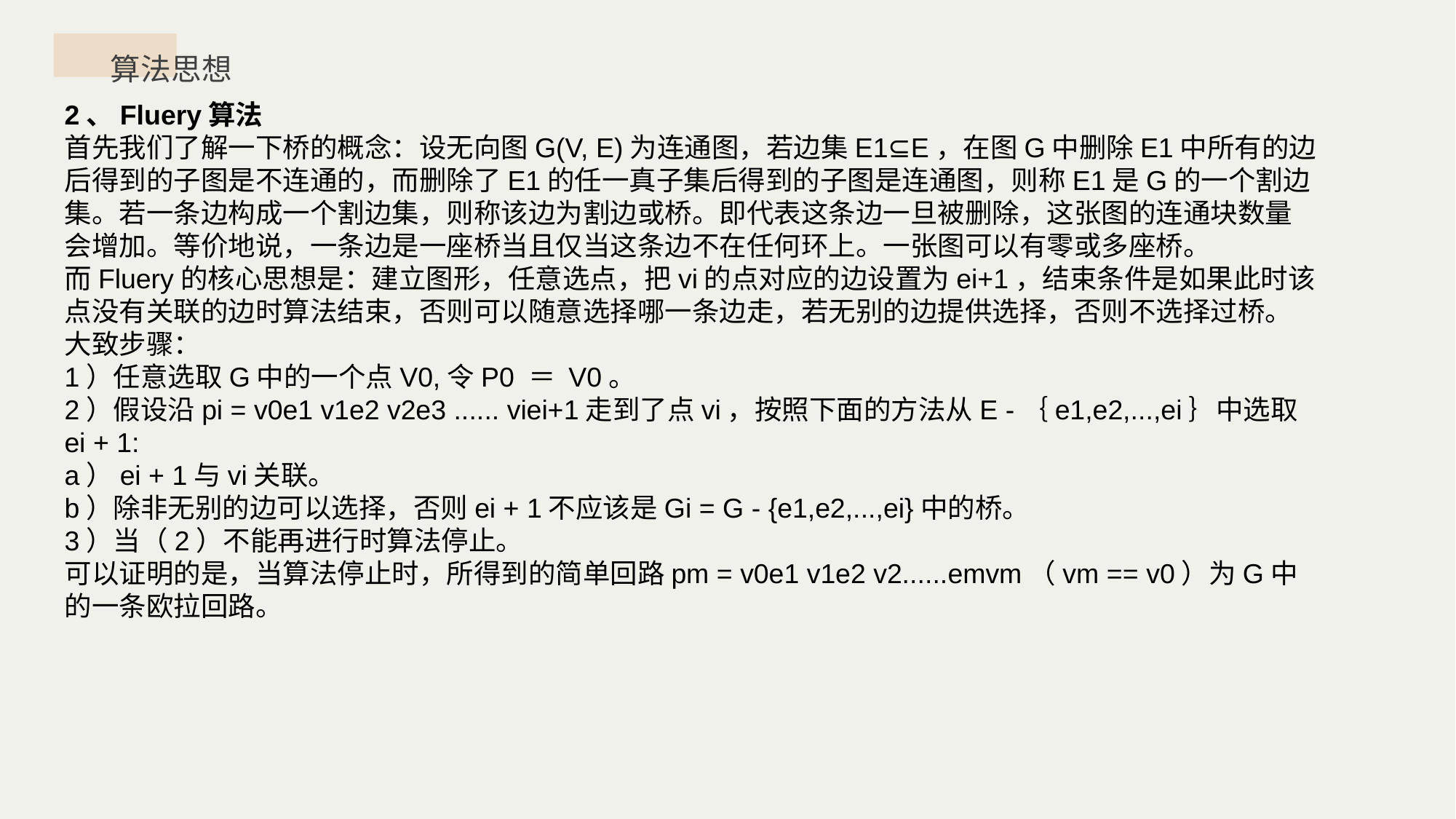

算法思想

2、Fluery算法
首先我们了解一下桥的概念：设无向图G(V, E)为连通图，若边集E1⊆E，在图G中删除E1中所有的边后得到的子图是不连通的，而删除了E1的任一真子集后得到的子图是连通图，则称E1是G的一个割边集。若一条边构成一个割边集，则称该边为割边或桥。即代表这条边一旦被删除，这张图的连通块数量会增加。等价地说，一条边是一座桥当且仅当这条边不在任何环上。一张图可以有零或多座桥。
而Fluery的核心思想是：建立图形，任意选点，把vi的点对应的边设置为ei+1，结束条件是如果此时该点没有关联的边时算法结束，否则可以随意选择哪一条边走，若无别的边提供选择，否则不选择过桥。
大致步骤：
1）任意选取G中的一个点V0,令P0 ＝ V0。
2）假设沿pi = v0e1 v1e2 v2e3 ...... viei+1走到了点vi，按照下面的方法从E -｛e1,e2,...,ei｝中选取ei + 1:
a）ei + 1与vi关联。
b）除非无别的边可以选择，否则ei + 1不应该是Gi = G - {e1,e2,...,ei}中的桥。
3）当（2）不能再进行时算法停止。
可以证明的是，当算法停止时，所得到的简单回路pm = v0e1 v1e2 v2......emvm（vm == v0）为G中的一条欧拉回路。